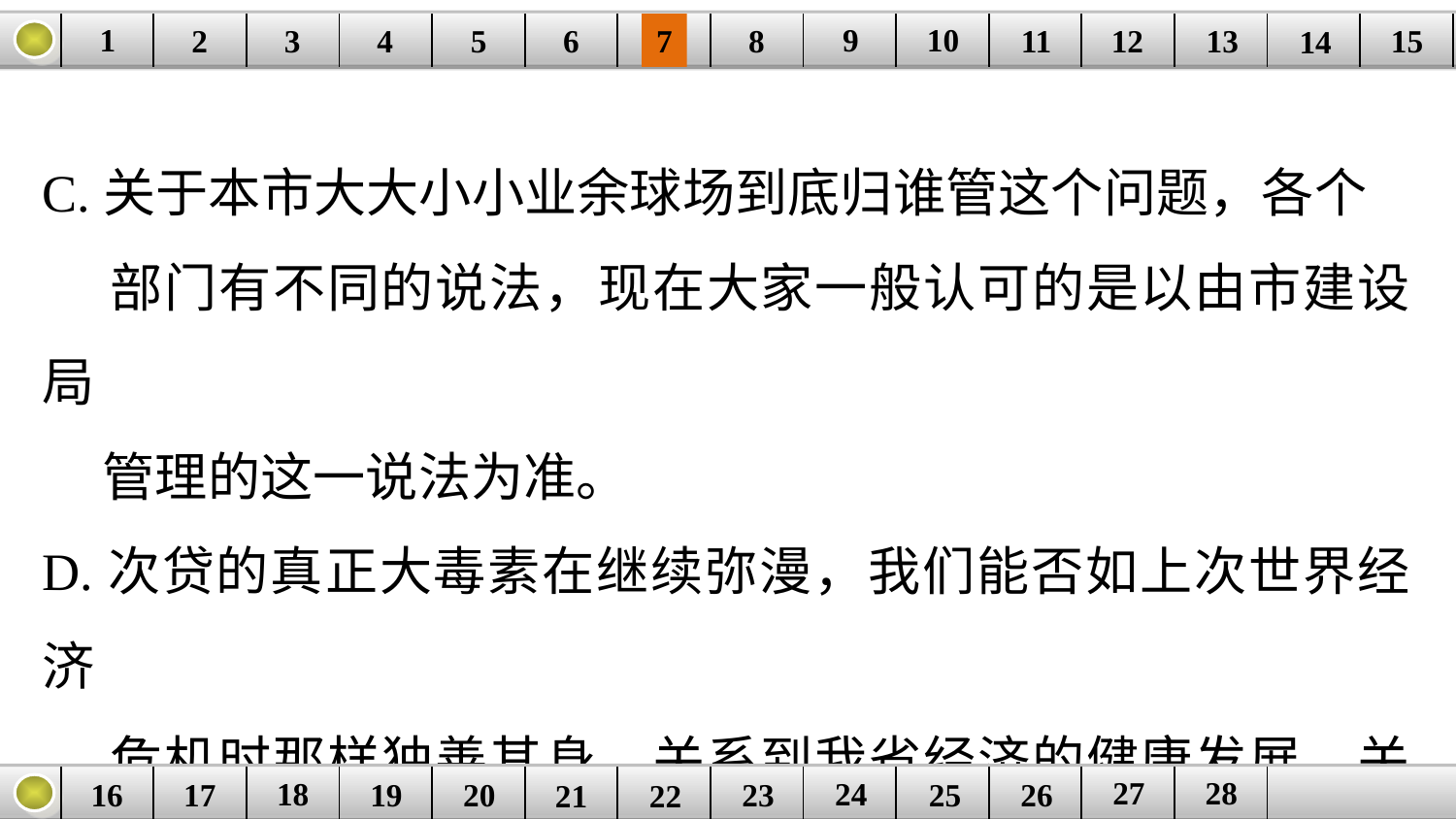

9
10
1
3
4
5
6
8
11
2
12
15
|  |  |  |  |  |  |  |  |  |  |  |  |  |  |  |
| --- | --- | --- | --- | --- | --- | --- | --- | --- | --- | --- | --- | --- | --- | --- |
7
13
14

C.关于本市大大小小业余球场到底归谁管这个问题，各个
    部门有不同的说法，现在大家一般认可的是以由市建设局
    管理的这一说法为准。
D.次贷的真正大毒素在继续弥漫，我们能否如上次世界经济
    危机时那样独善其身，关系到我省经济的健康发展，关系
    到全省人民的福祉。

27
28
18
24
16
25
26
|  |  |  |  |  |  |  |  |  |  |  |  |  |
| --- | --- | --- | --- | --- | --- | --- | --- | --- | --- | --- | --- | --- |
23
17
19
20
21
22